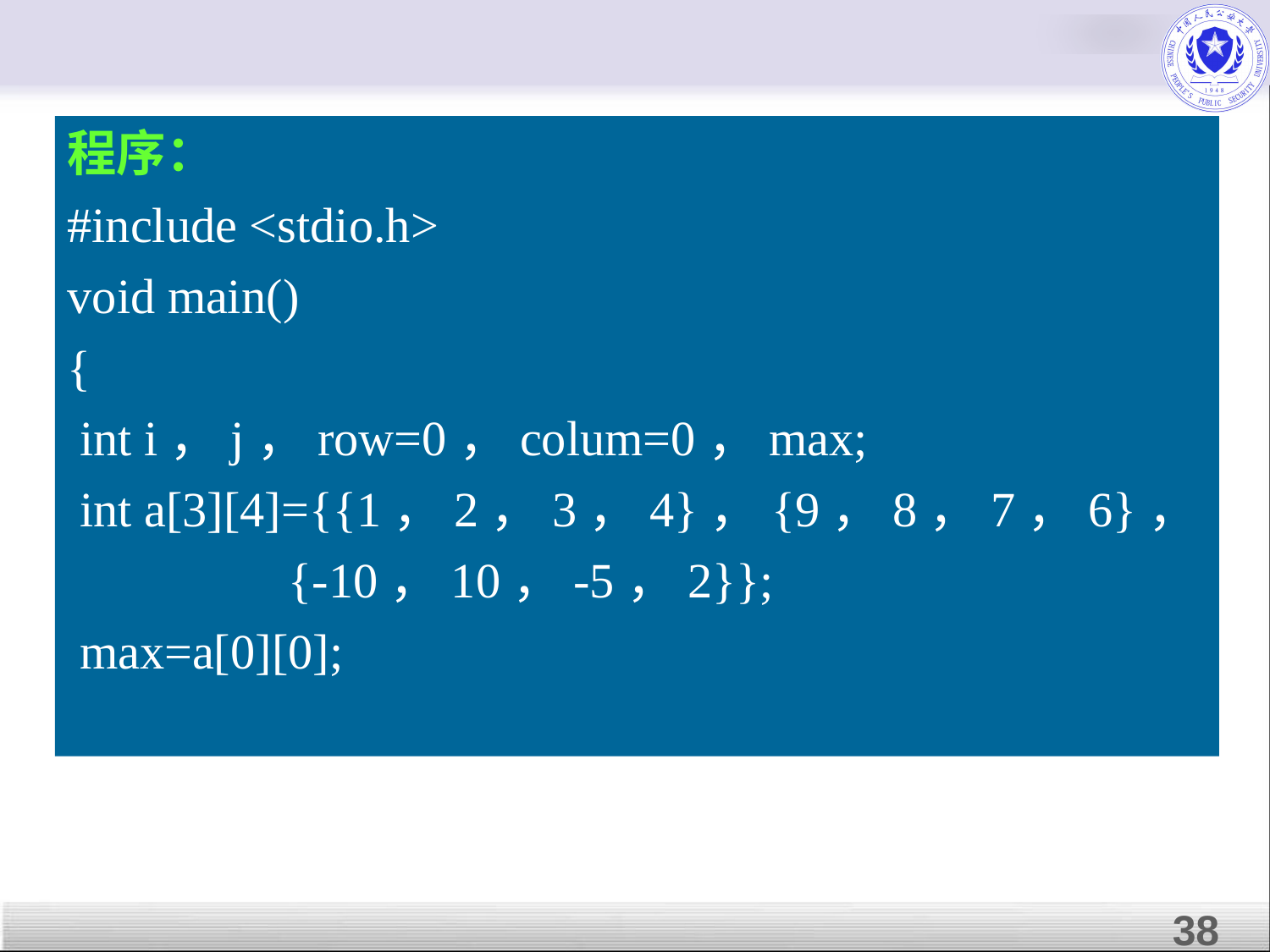

程序：
#include <stdio.h>
void main()
{
 int i，j，row=0，colum=0，max;
 int a[3][4]={{1，2，3，4}，{9，8，7，6}，
                  {-10，10，-5，2}};
 max=a[0][0];